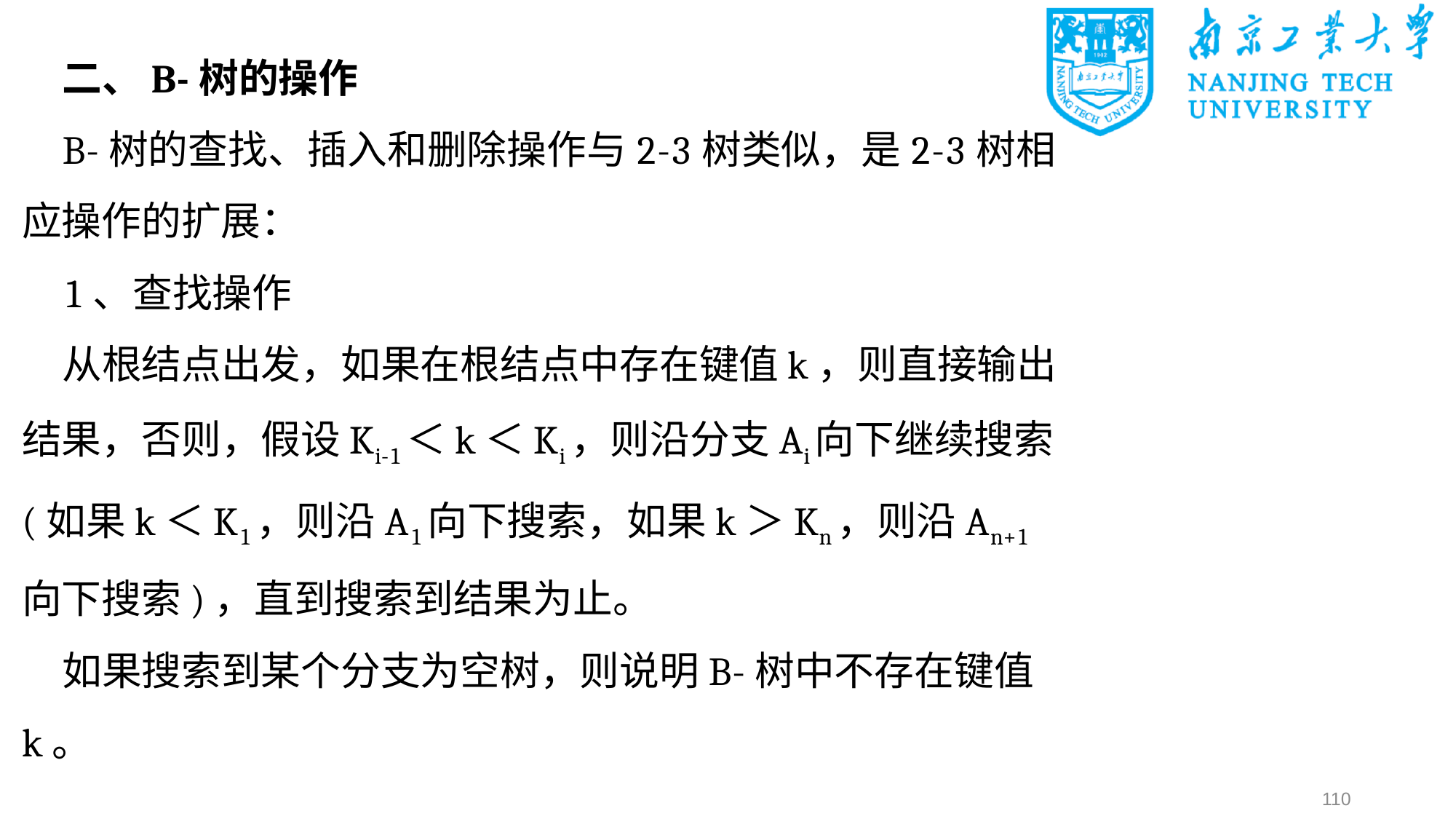

二、B-树的操作
B-树的查找、插入和删除操作与2-3树类似，是2-3树相应操作的扩展：
1、查找操作
从根结点出发，如果在根结点中存在键值k，则直接输出结果，否则，假设Ki-1＜k＜Ki，则沿分支Ai向下继续搜索(如果k＜K1，则沿A1向下搜索，如果k＞Kn，则沿An+1向下搜索)，直到搜索到结果为止。
如果搜索到某个分支为空树，则说明B-树中不存在键值k。
110